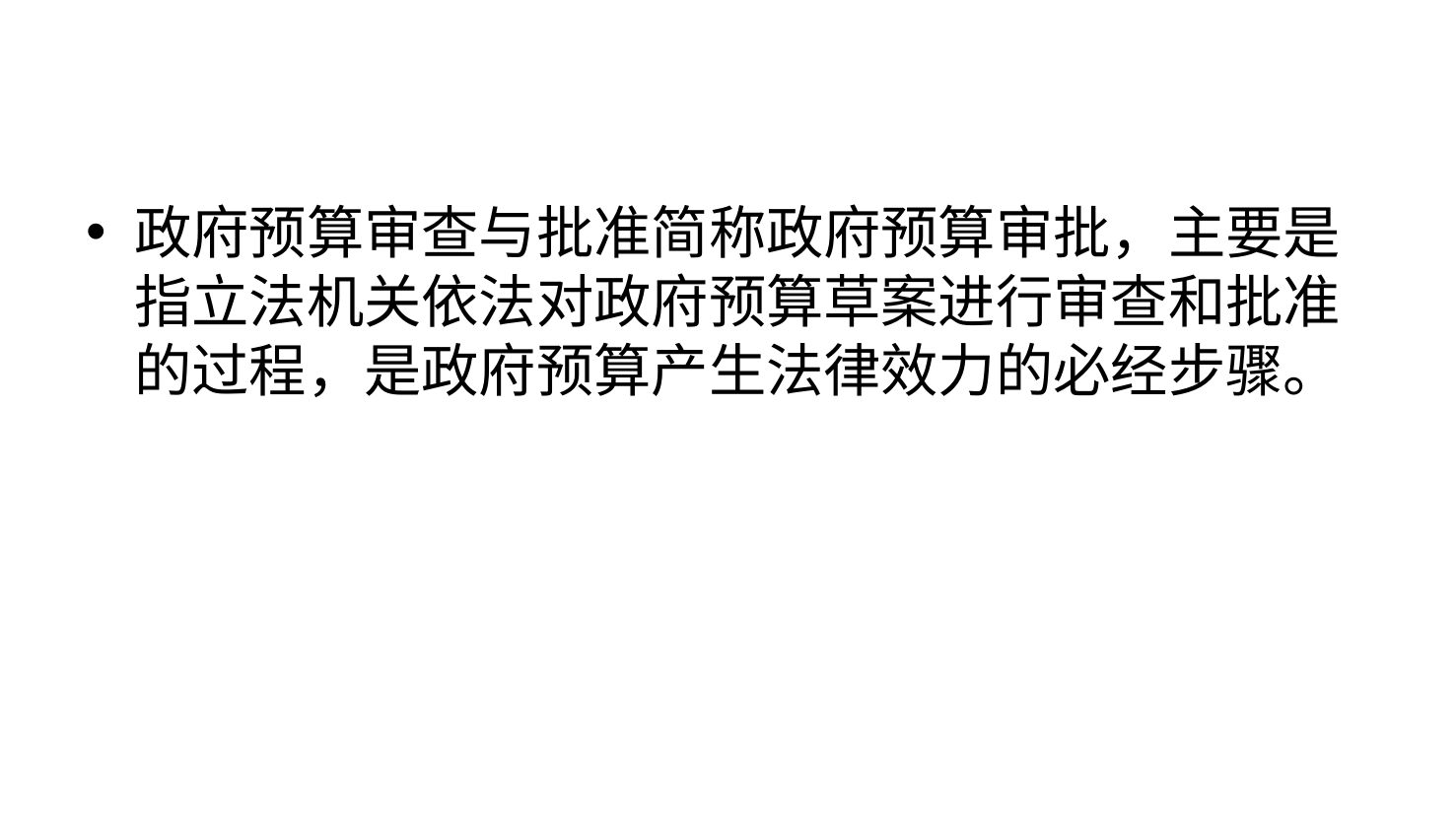

政府预算审查与批准简称政府预算审批，主要是指立法机关依法对政府预算草案进行审查和批准的过程，是政府预算产生法律效力的必经步骤。